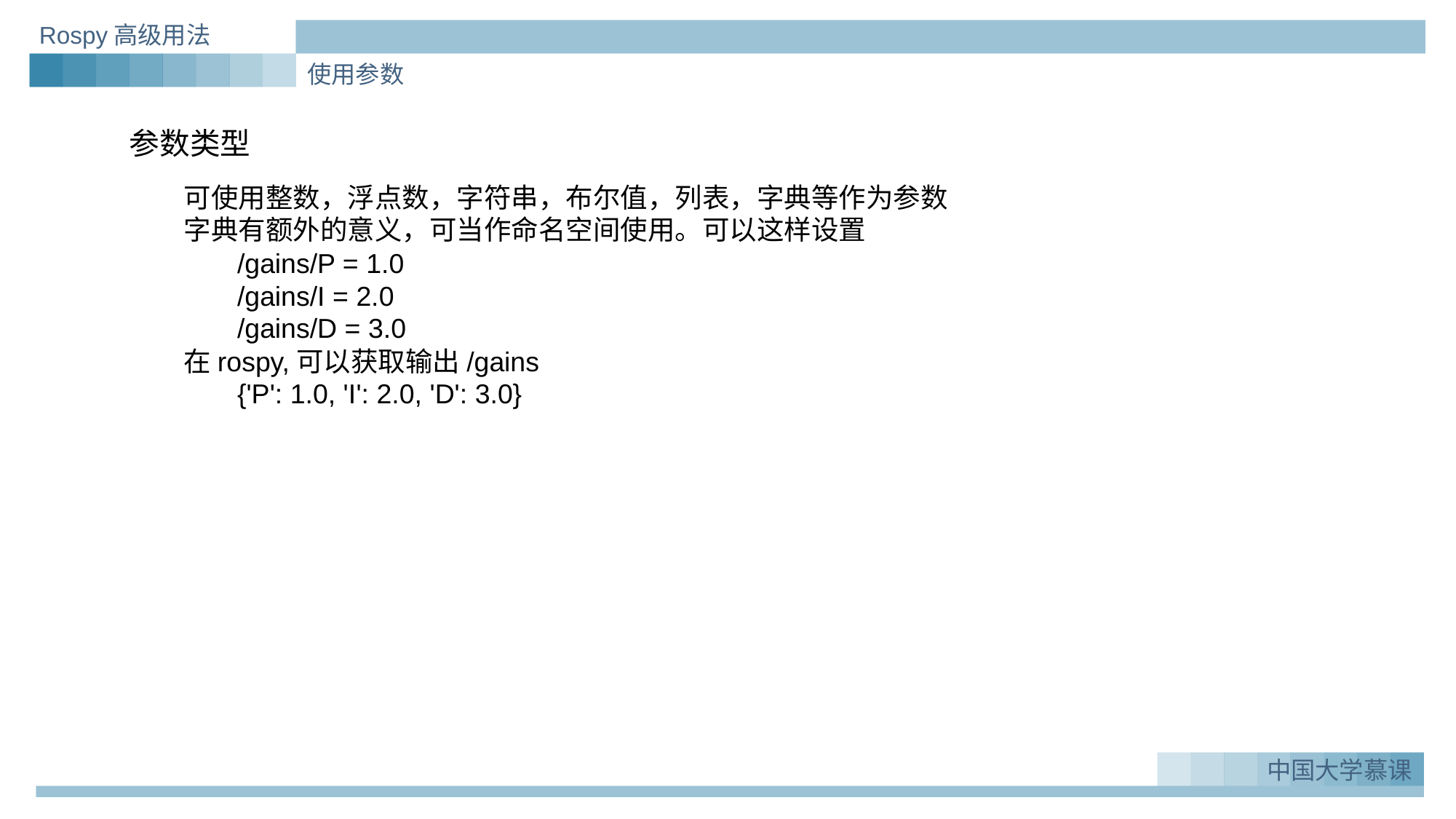

Rospy高级用法
参数类型
使用参数
可使用整数，浮点数，字符串，布尔值，列表，字典等作为参数
字典有额外的意义，可当作命名空间使用。可以这样设置
       /gains/P = 1.0
       /gains/I = 2.0
       /gains/D = 3.0
在rospy,可以获取输出/gains
       {'P': 1.0, 'I': 2.0, 'D': 3.0}

中国大学慕课